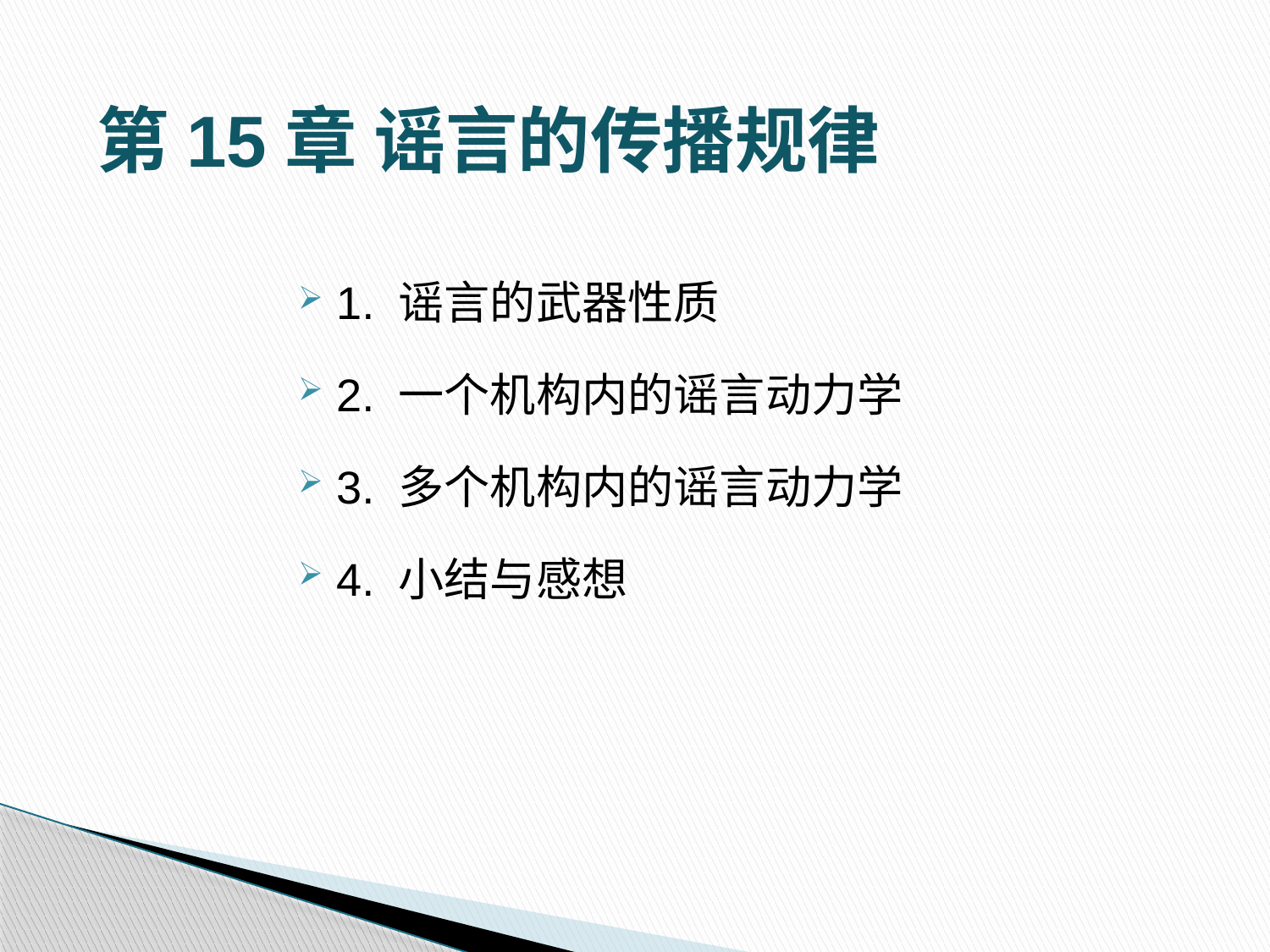

第15章 谣言的传播规律
1. 谣言的武器性质
2. 一个机构内的谣言动力学
3. 多个机构内的谣言动力学
4. 小结与感想